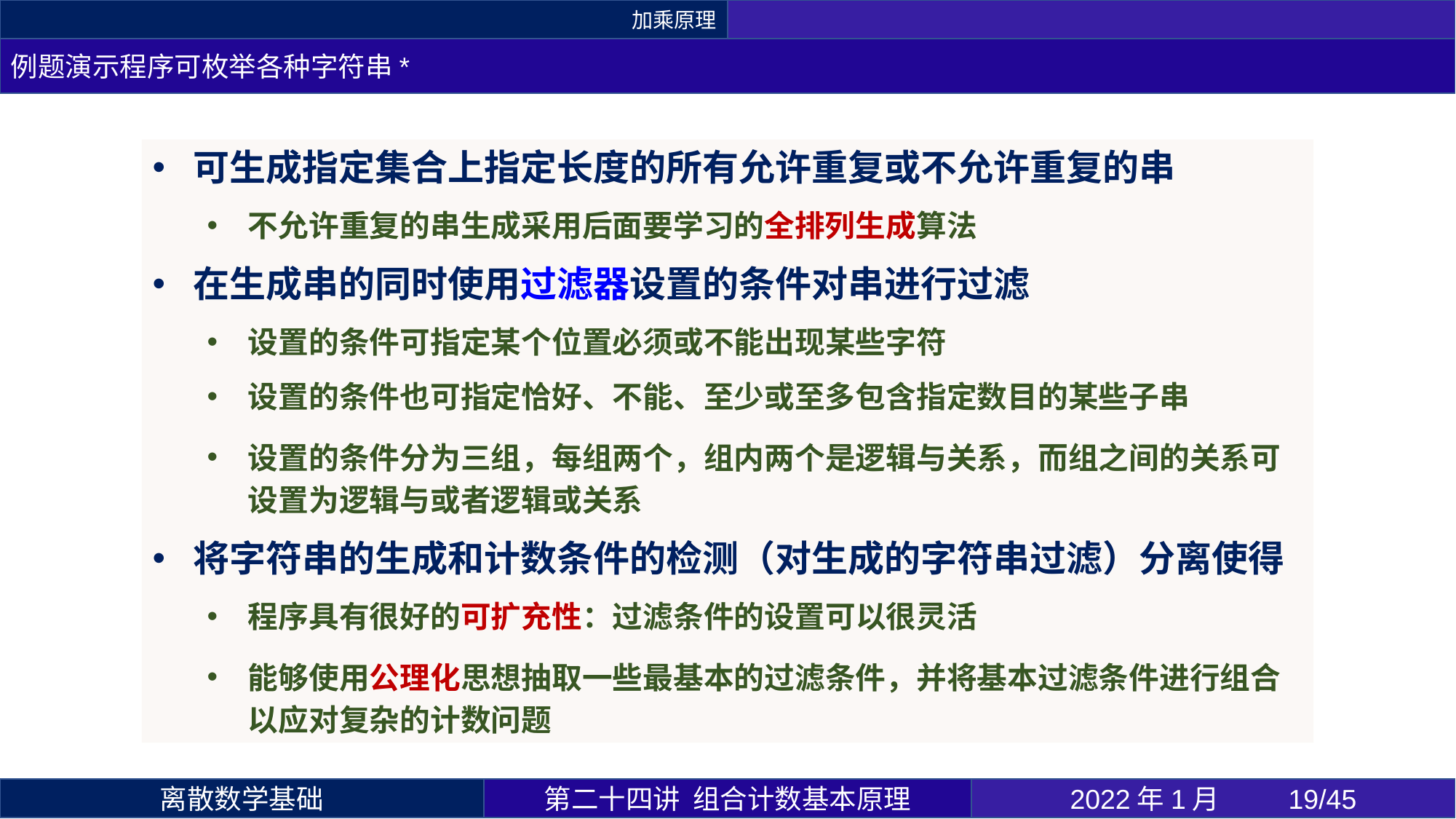

加乘原理
例题演示程序可枚举各种字符串*
可生成指定集合上指定长度的所有允许重复或不允许重复的串
不允许重复的串生成采用后面要学习的全排列生成算法
在生成串的同时使用过滤器设置的条件对串进行过滤
设置的条件可指定某个位置必须或不能出现某些字符
设置的条件也可指定恰好、不能、至少或至多包含指定数目的某些子串
设置的条件分为三组，每组两个，组内两个是逻辑与关系，而组之间的关系可设置为逻辑与或者逻辑或关系
将字符串的生成和计数条件的检测（对生成的字符串过滤）分离使得
程序具有很好的可扩充性：过滤条件的设置可以很灵活
能够使用公理化思想抽取一些最基本的过滤条件，并将基本过滤条件进行组合以应对复杂的计数问题
第二十四讲  组合计数基本原理
2022年1月 	19/45
离散数学基础